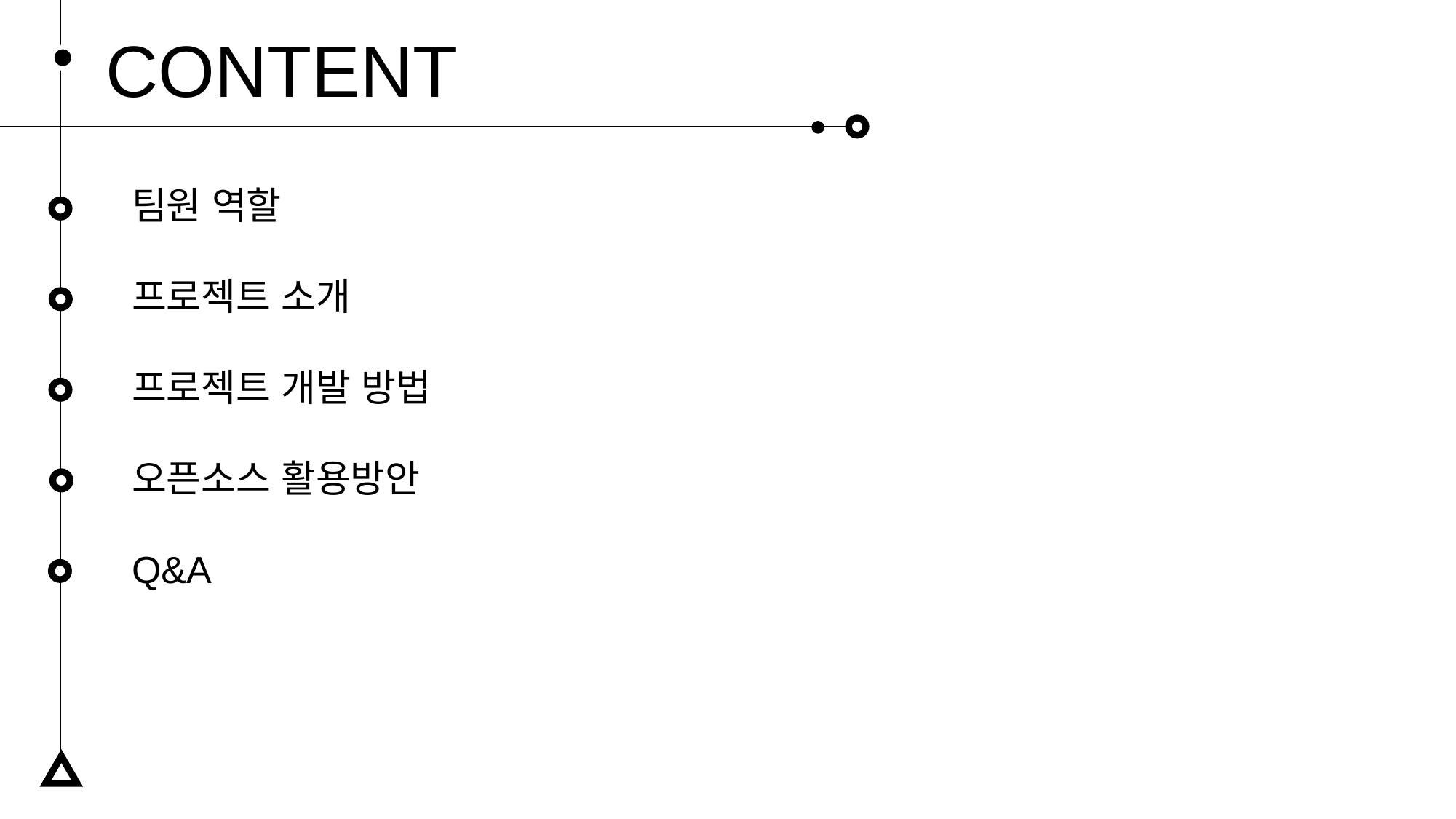

CONTENT
팀원 역할

프로젝트 소개

프로젝트 개발 방법

오픈소스 활용방안

Q&A